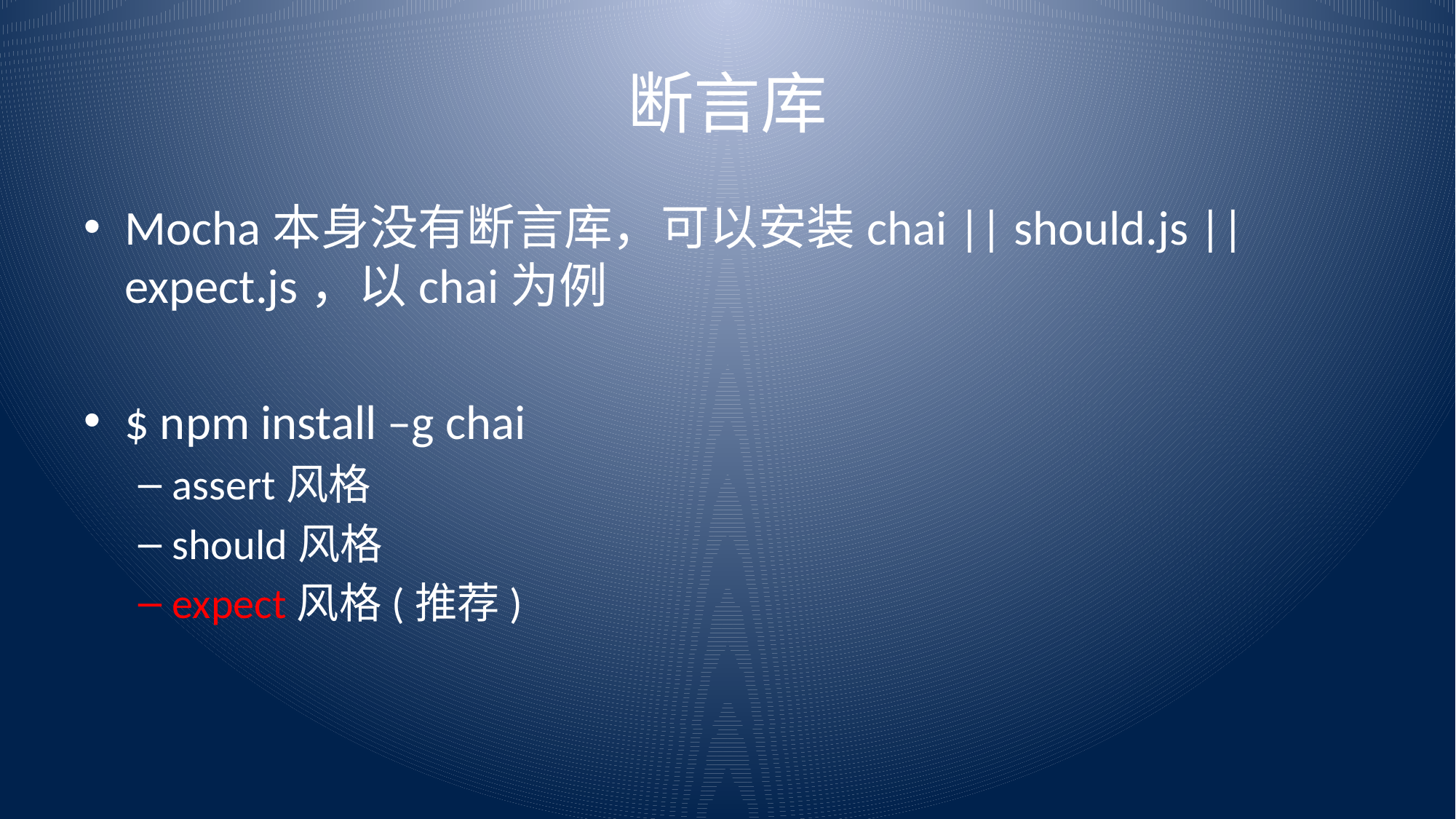

# 断言库
Mocha本身没有断言库，可以安装chai || should.js || expect.js，以chai为例

$ npm install –g chai
assert风格
should风格
expect风格(推荐)